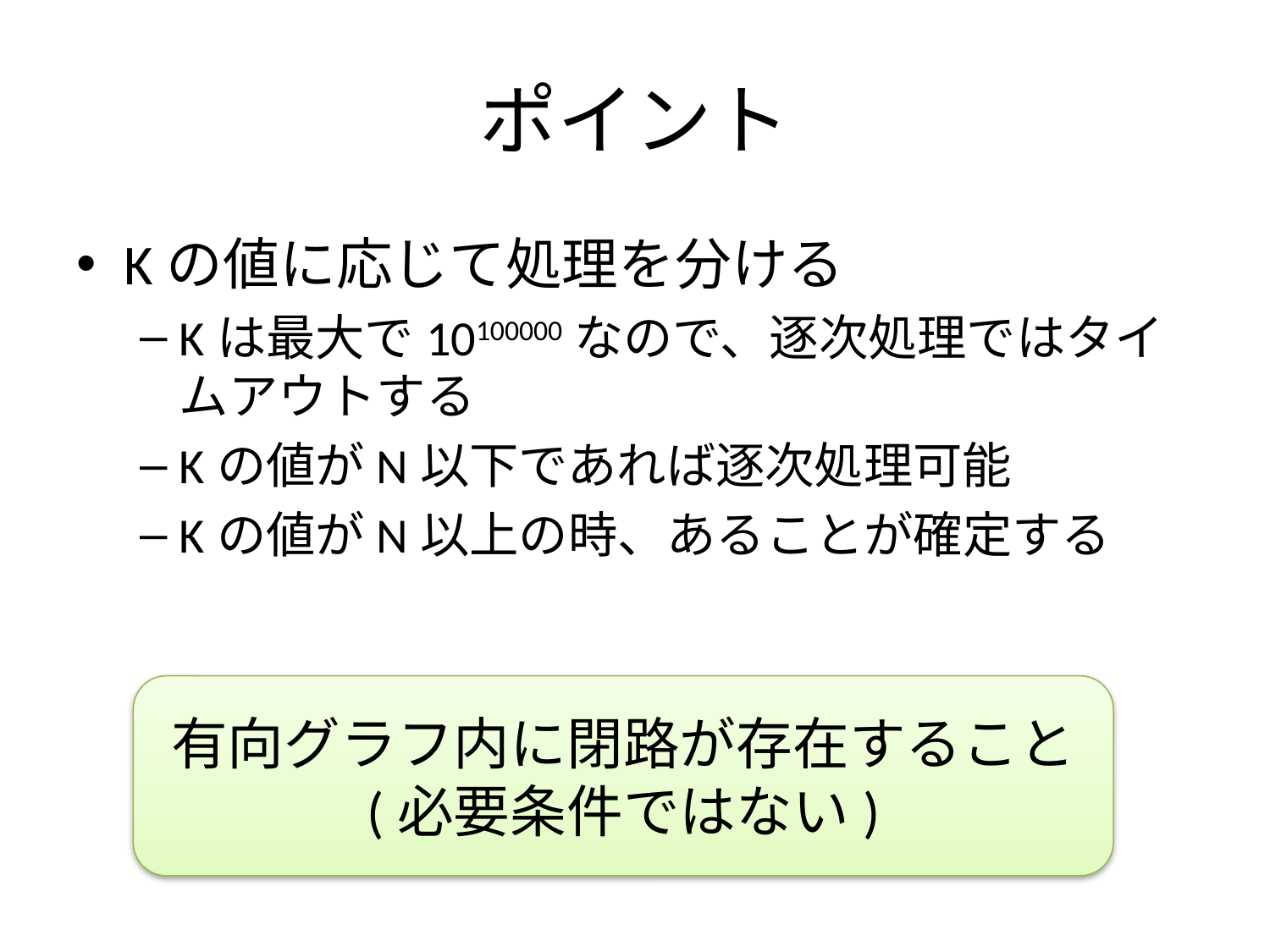

# ポイント
Kの値に応じて処理を分ける
Kは最大で10100000なので、逐次処理ではタイムアウトする
Kの値がN以下であれば逐次処理可能
Kの値がN以上の時、あることが確定する
有向グラフ内に閉路が存在すること
(必要条件ではない)